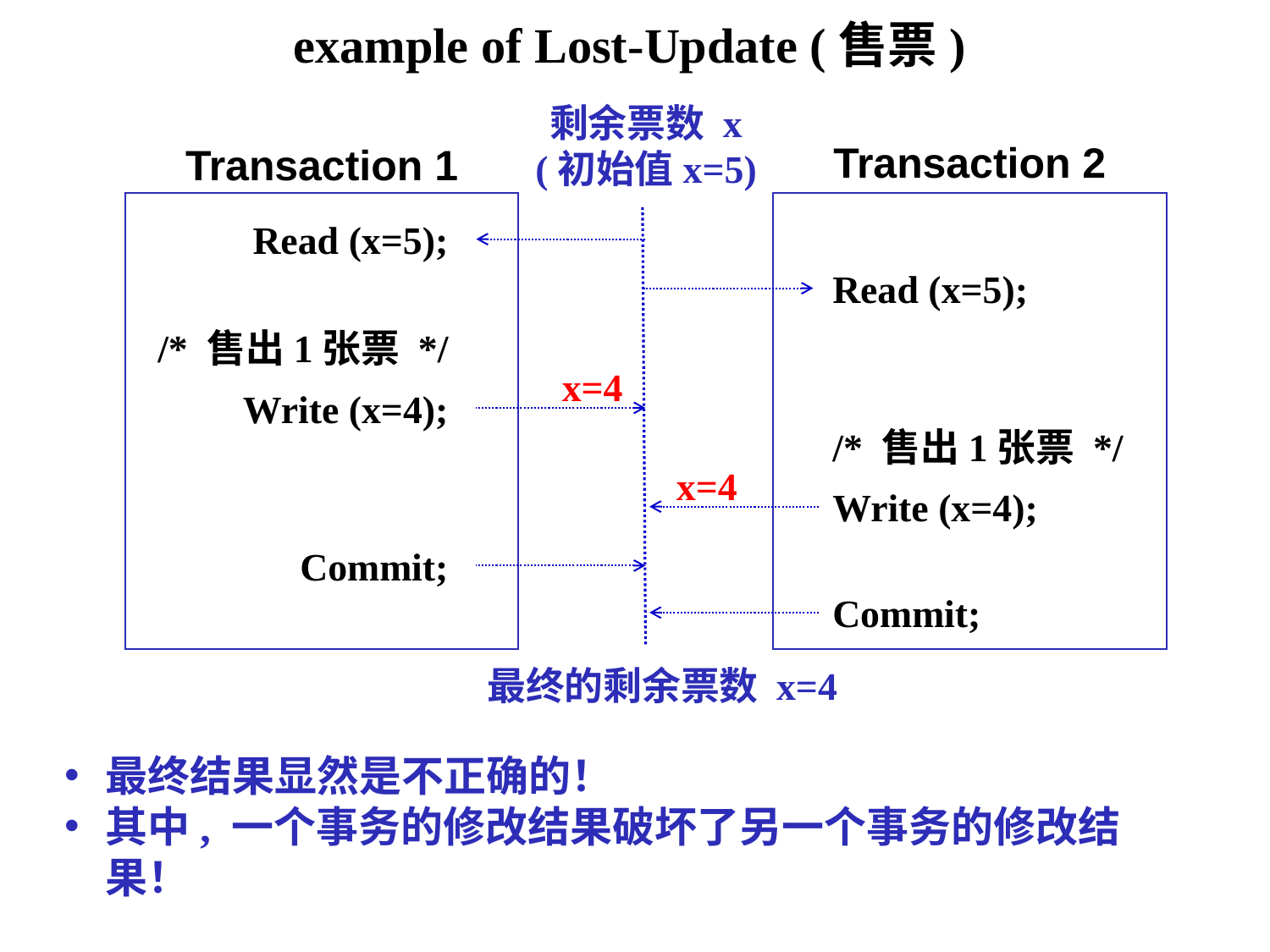

example of Lost-Update (售票)
剩余票数 x
(初始值x=5)
Transaction 2

Transaction 1

Read (x=5);
Read (x=5);
/* 售出1张票 */
x=4
Write (x=4);
/* 售出1张票 */
x=4
Write (x=4);
Commit;
Commit;
最终的剩余票数 x=4
最终结果显然是不正确的！
其中, 一个事务的修改结果破坏了另一个事务的修改结果！